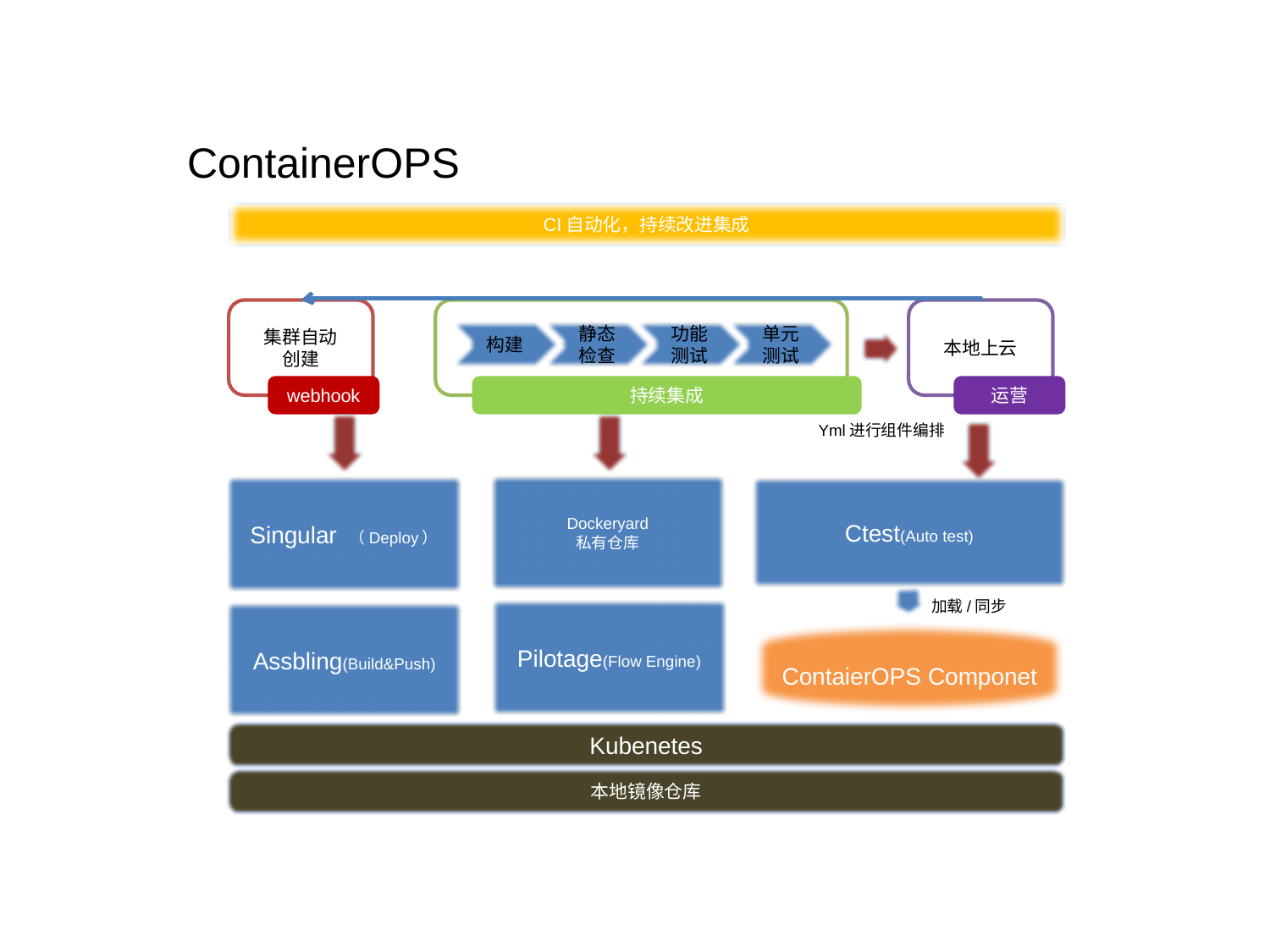

ContainerOPS
CI自动化，持续改进集成
集群自动
创建

本地上云
构建
静态检查
功能测试
单元测试

webhook
持续集成
运营
Yml进行组件编排

Dockeryard
私有仓库
Singular （Deploy）
Ctest(Auto test)

加载/同步
Pilotage(Flow Engine)
Assbling(Build&Push)
ContaierOPS Componet
Kubenetes
本地镜像仓库